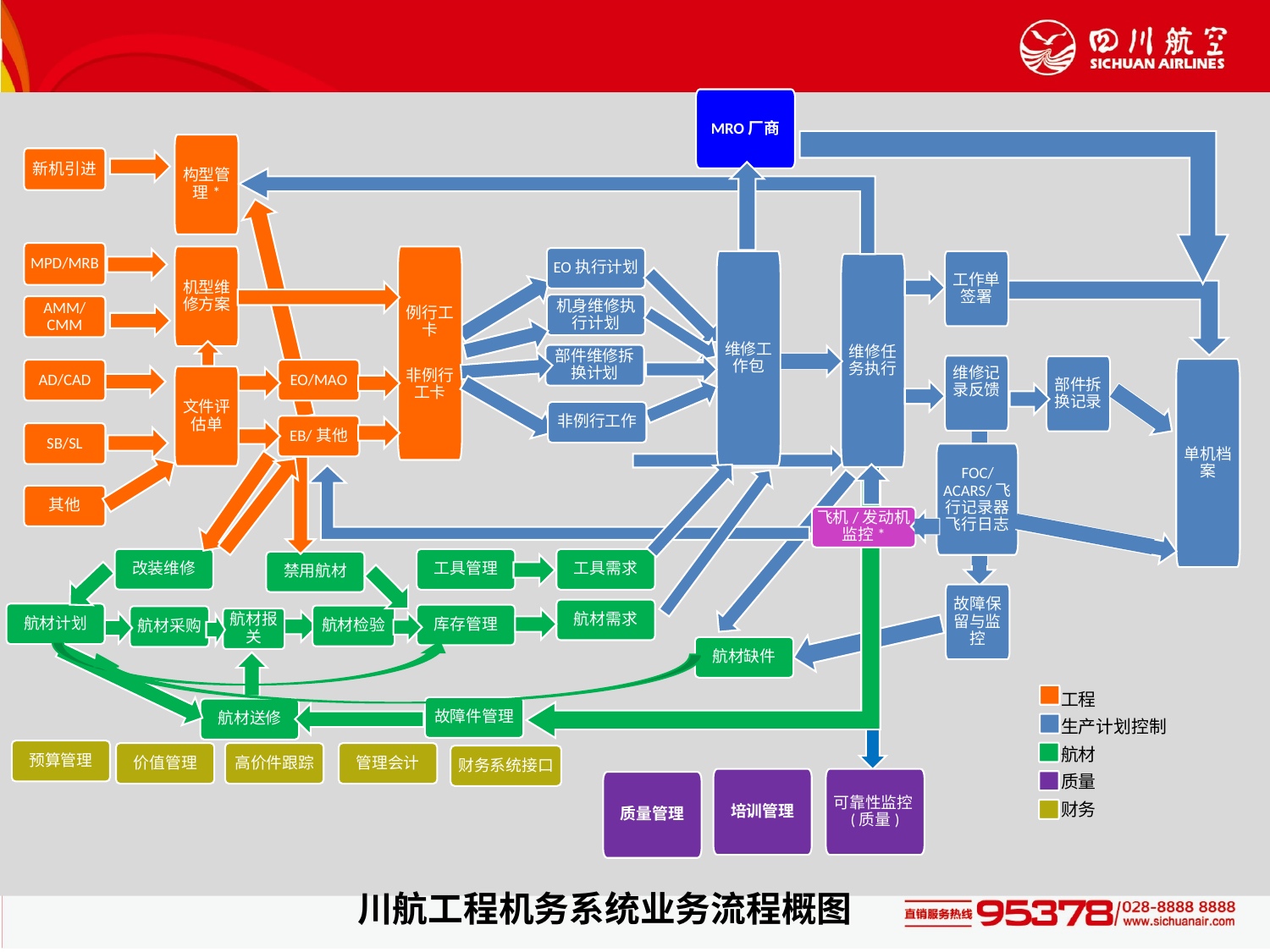

MRO厂商

构型管理*

新机引进

MPD/MRB
机型维修方案
例行工卡

非例行工卡
EO执行计划
维修工作包
工作单签署
维修任务执行

机身维修执行计划
AMM/CMM

部件维修拆换计划

维修记录反馈

部件拆换记录

单机档案
AD/CAD
EO/MAO

文件评估单

非例行工作

EB/其他
SB/SL

FOC/ACARS/飞行记录器飞行日志

其他
飞机/发动机监控*

改装维修
工具管理
工具需求

禁用航材

故障保留与监控
航材需求

航材计划

库存管理
航材检验
航材采购
航材报关

航材缺件

         工程
         生产计划控制
         航材
         质量
         财务

故障件管理
航材送修

预算管理

价值管理
高价件跟踪
管理会计
财务系统接口
培训管理
可靠性监控(质量)

质量管理

川航工程机务系统业务流程概图